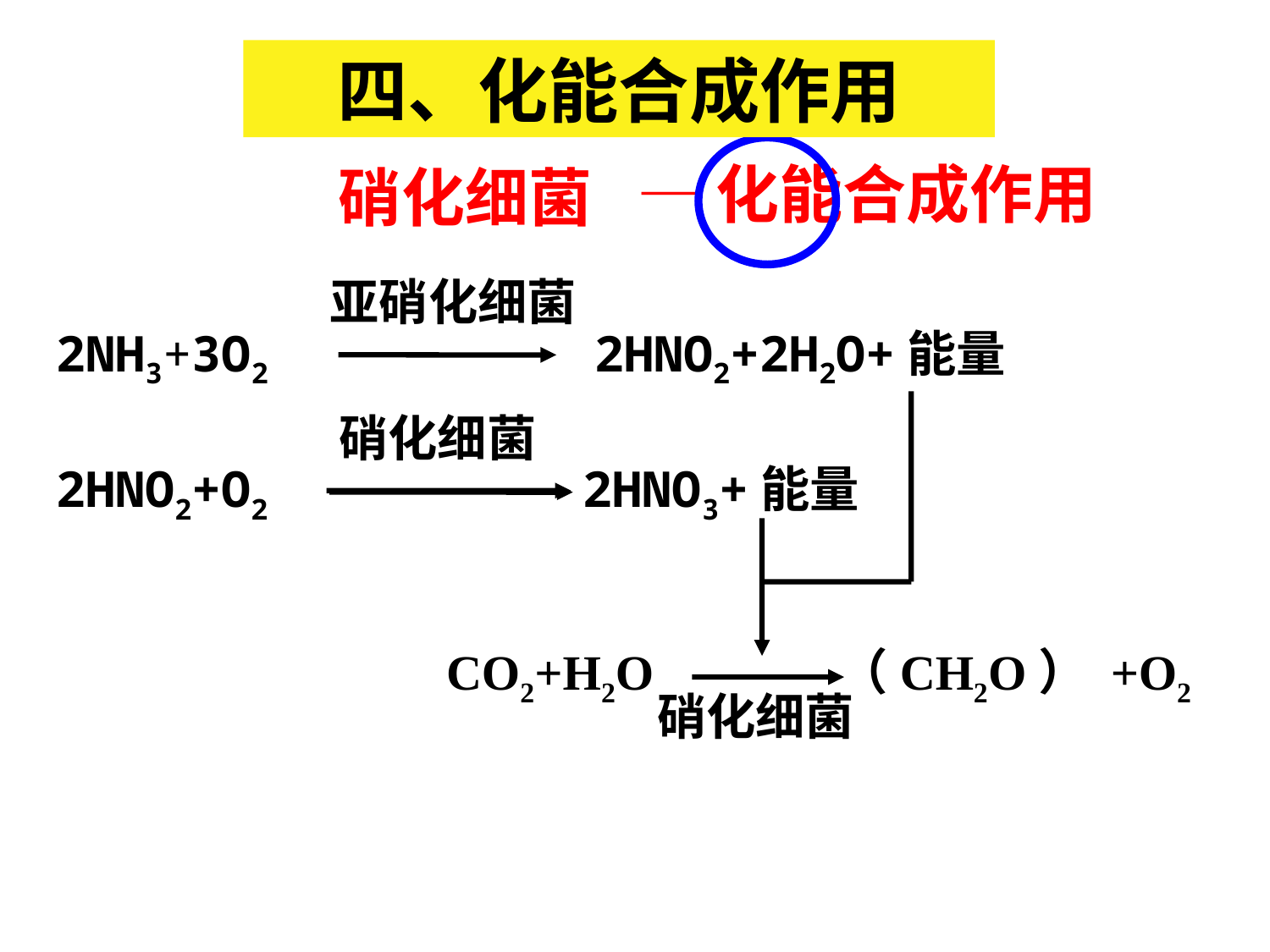

四、化能合成作用

—化能合成作用
# 硝化细菌
亚硝化细菌
2HNO2+2H2O+能量
2NH3+3O2

硝化细菌
2HNO3+能量
2HNO2+O2

CO2+H2O
（CH2O） +O2

硝化细菌